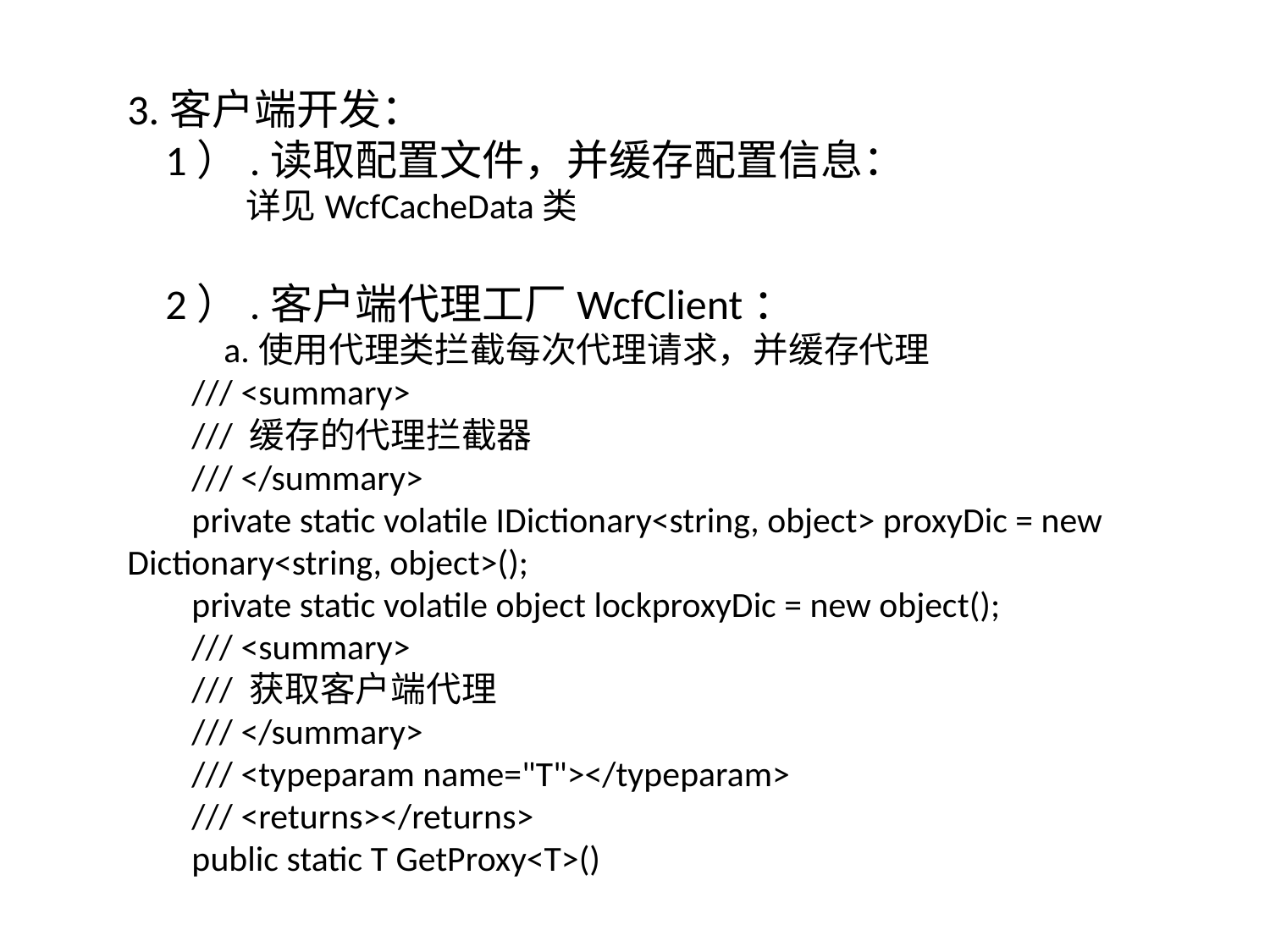

3.客户端开发：
    1）.读取配置文件，并缓存配置信息：
              详见WcfCacheData类

    2）.客户端代理工厂WcfClient：
            a.使用代理类拦截每次代理请求，并缓存代理
        /// <summary>
        /// 缓存的代理拦截器
        /// </summary>
        private static volatile IDictionary<string, object> proxyDic = new Dictionary<string, object>();
        private static volatile object lockproxyDic = new object();
        /// <summary>
        /// 获取客户端代理
        /// </summary>
        /// <typeparam name="T"></typeparam>
        /// <returns></returns>
        public static T GetProxy<T>()